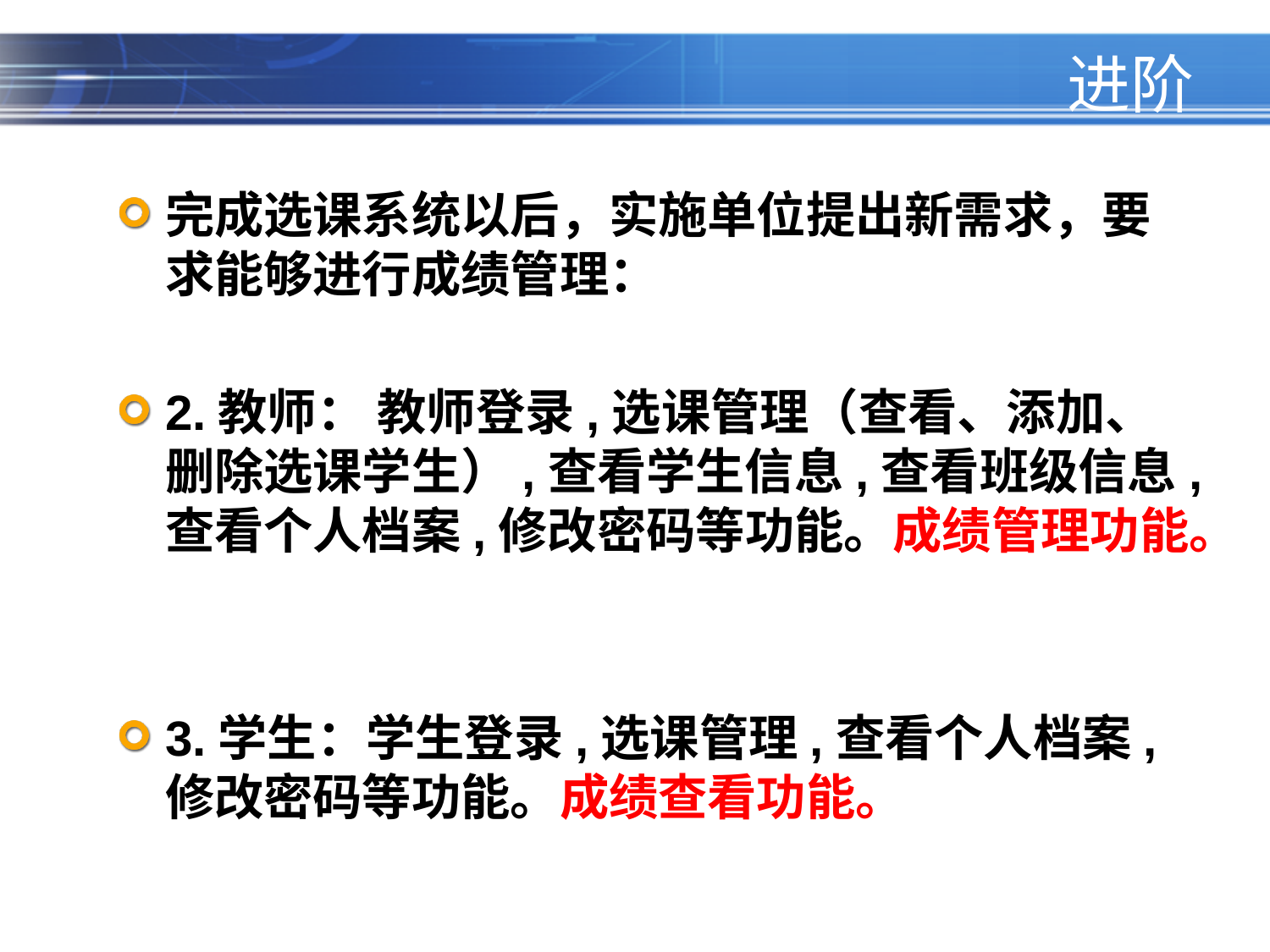

# 进阶
完成选课系统以后，实施单位提出新需求，要求能够进行成绩管理：

2.教师： 教师登录,选课管理（查看、添加、删除选课学生）,查看学生信息,查看班级信息,查看个人档案,修改密码等功能。成绩管理功能。

3.学生：学生登录,选课管理,查看个人档案,修改密码等功能。成绩查看功能。